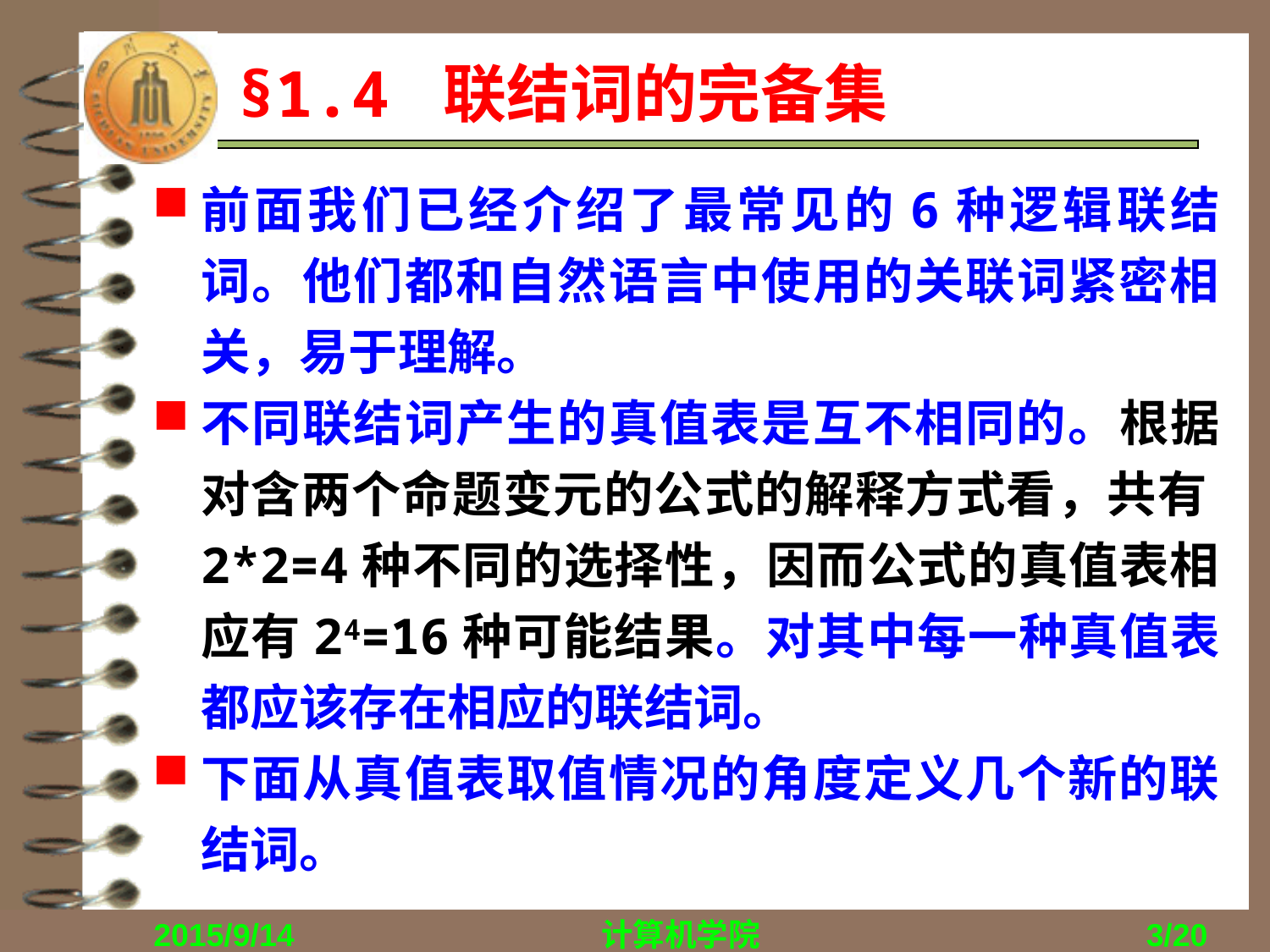

# §1.4 联结词的完备集
前面我们已经介绍了最常见的6种逻辑联结词。他们都和自然语言中使用的关联词紧密相关，易于理解。
不同联结词产生的真值表是互不相同的。根据对含两个命题变元的公式的解释方式看，共有2*2=4种不同的选择性，因而公式的真值表相应有24=16种可能结果。对其中每一种真值表都应该存在相应的联结词。
下面从真值表取值情况的角度定义几个新的联结词。
2015/9/14
计算机学院
3/20